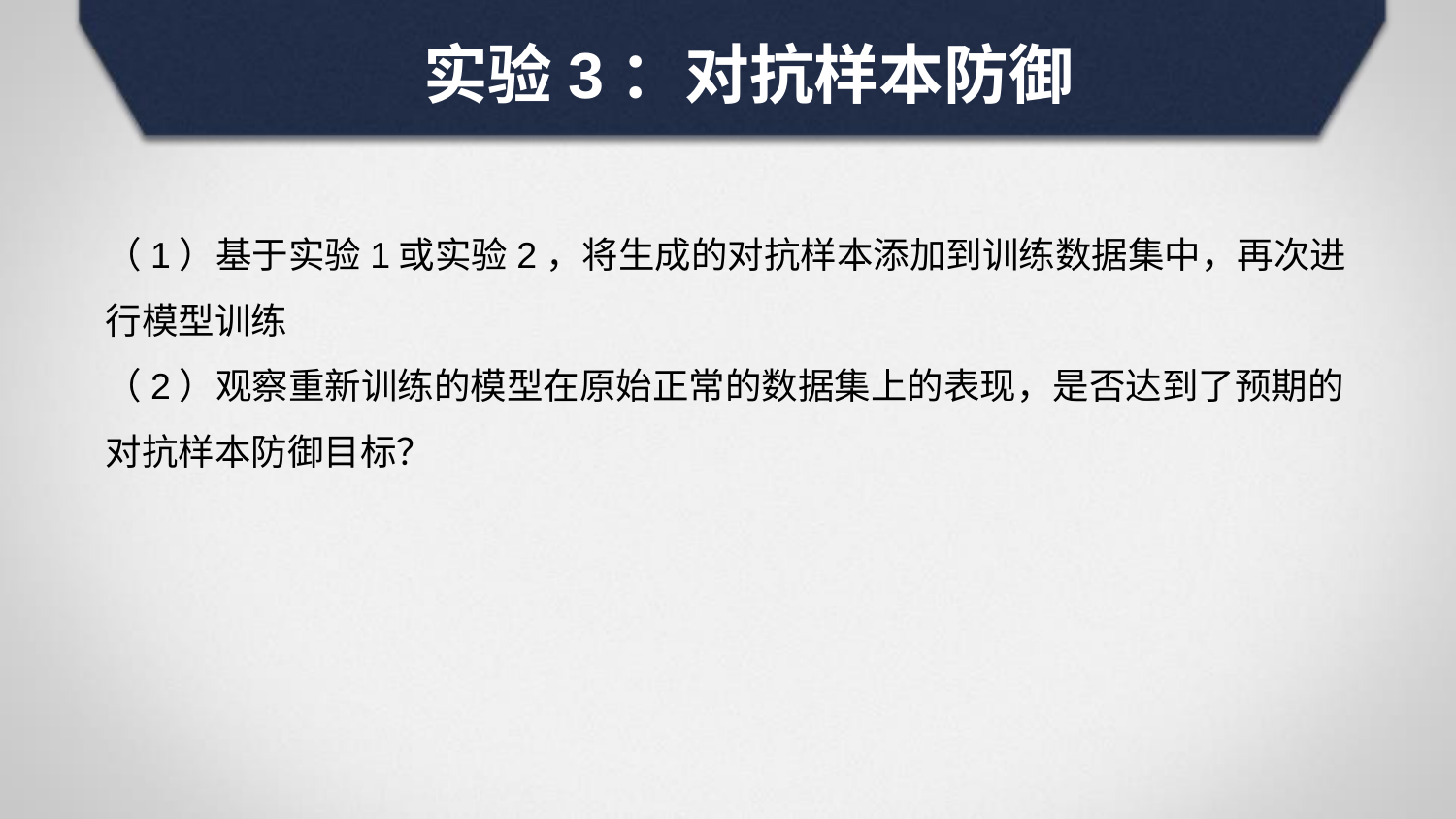

# 实验3：对抗样本防御
（1）基于实验1或实验2，将生成的对抗样本添加到训练数据集中，再次进行模型训练
（2）观察重新训练的模型在原始正常的数据集上的表现，是否达到了预期的对抗样本防御目标？